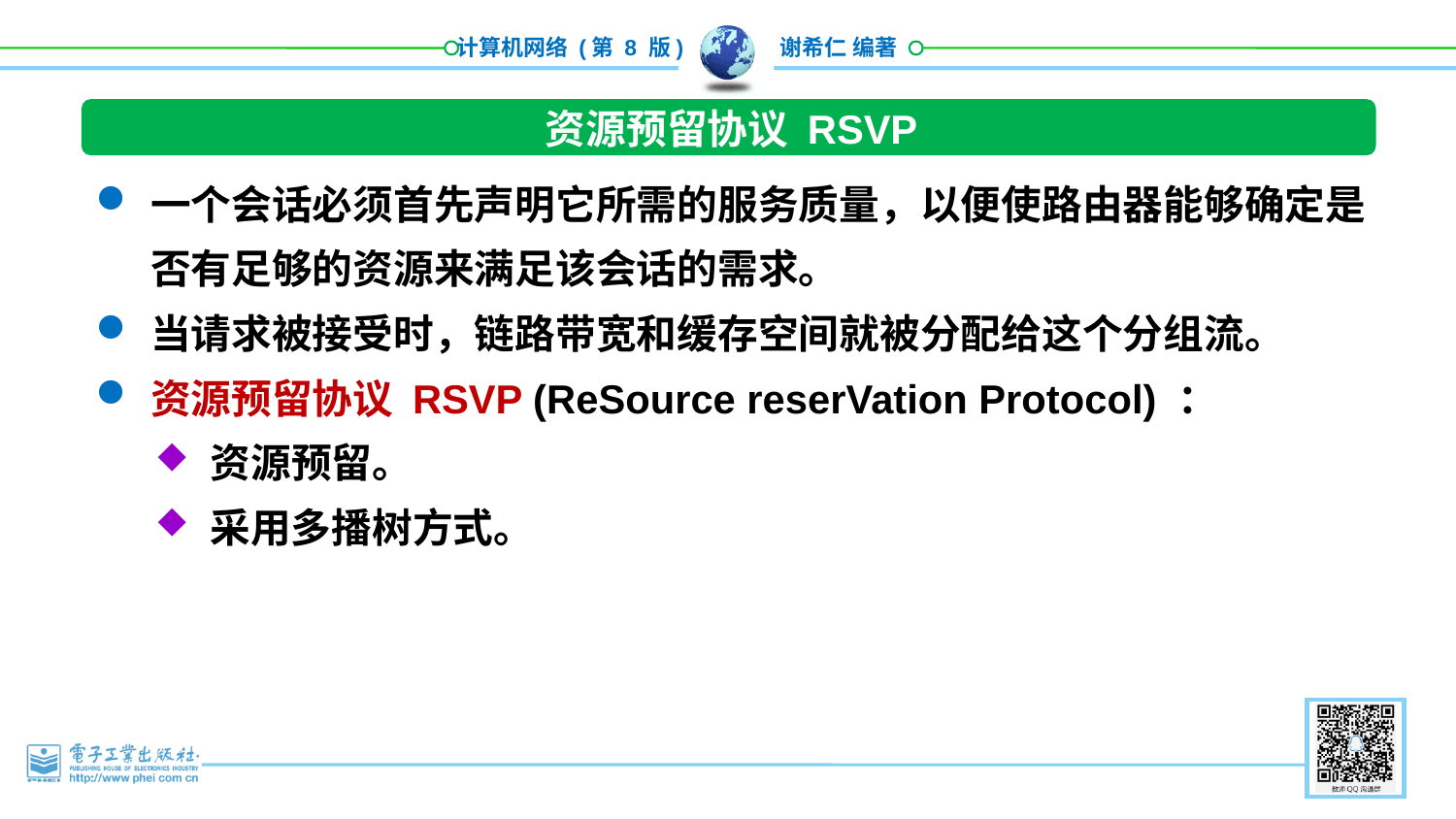

资源预留协议 RSVP

一个会话必须首先声明它所需的服务质量，以便使路由器能够确定是否有足够的资源来满足该会话的需求。
当请求被接受时，链路带宽和缓存空间就被分配给这个分组流。
资源预留协议 RSVP (ReSource reserVation Protocol) ：
资源预留。
采用多播树方式。